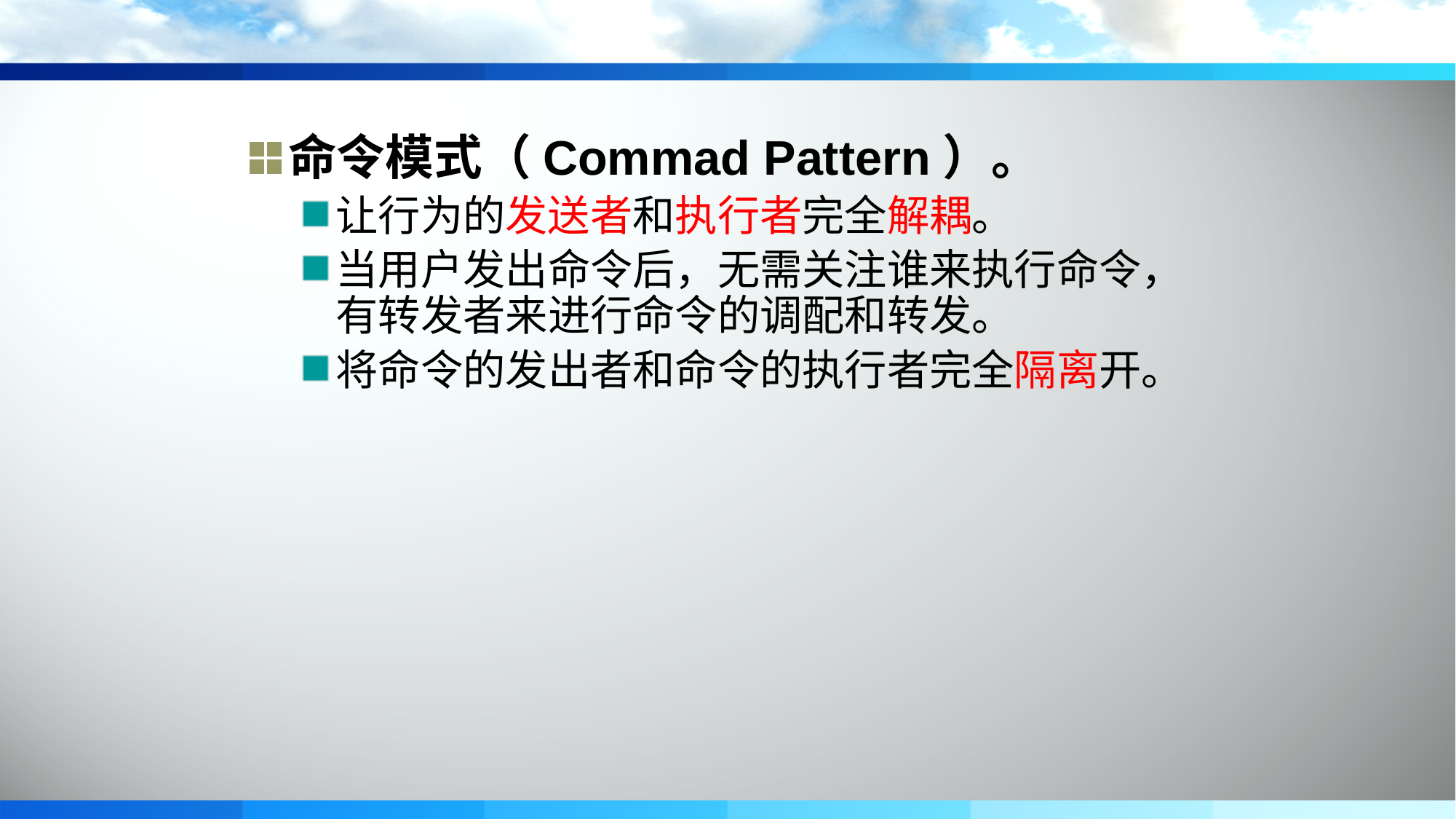

命令模式（Commad Pattern）。
让行为的发送者和执行者完全解耦。
当用户发出命令后，无需关注谁来执行命令，有转发者来进行命令的调配和转发。
将命令的发出者和命令的执行者完全隔离开。